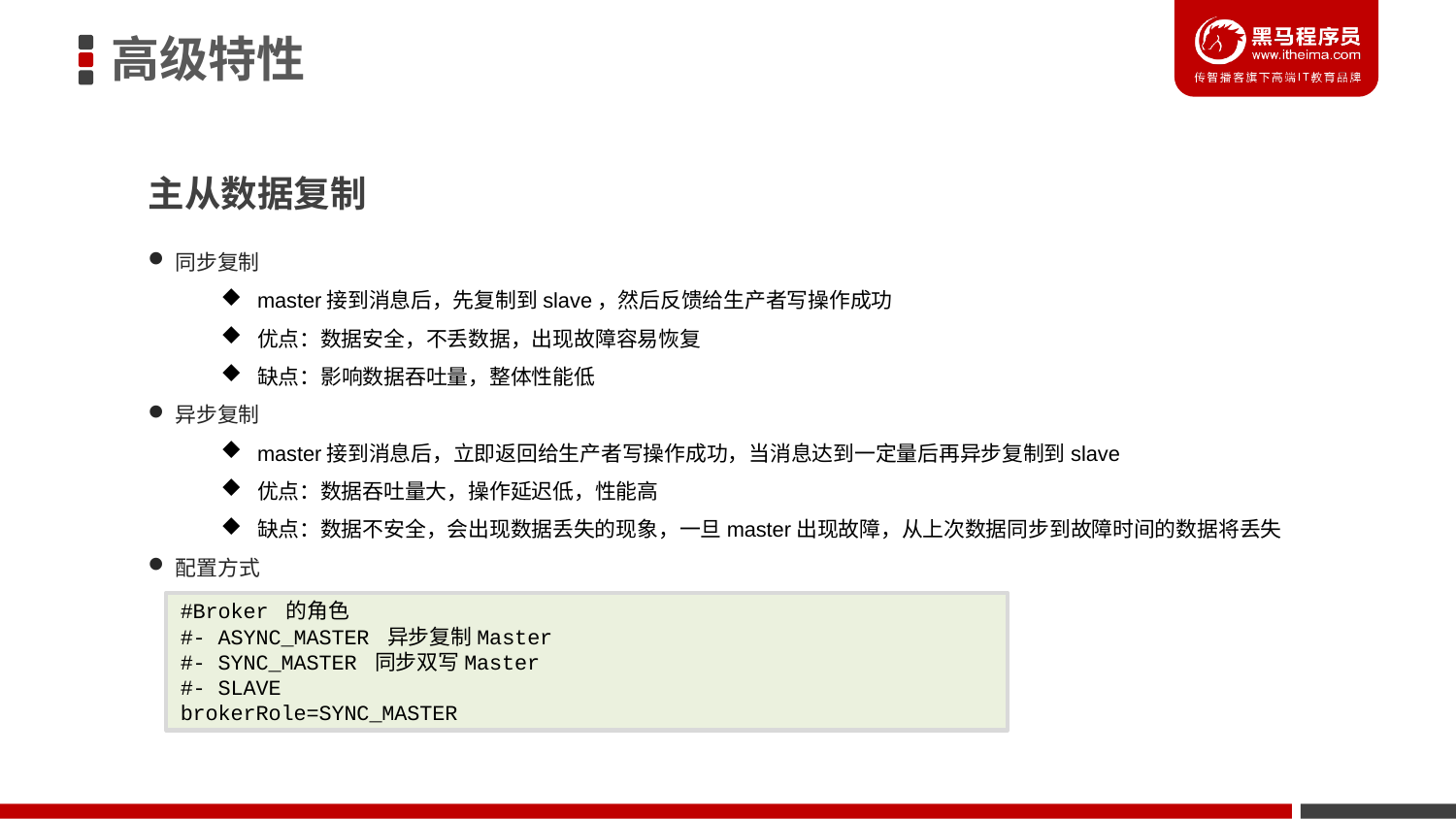

高级特性
主从数据复制
同步复制
master接到消息后，先复制到slave，然后反馈给生产者写操作成功
优点：数据安全，不丢数据，出现故障容易恢复
缺点：影响数据吞吐量，整体性能低
异步复制
master接到消息后，立即返回给生产者写操作成功，当消息达到一定量后再异步复制到slave
优点：数据吞吐量大，操作延迟低，性能高
缺点：数据不安全，会出现数据丢失的现象，一旦master出现故障，从上次数据同步到故障时间的数据将丢失
配置方式

#Broker 的角色
#- ASYNC_MASTER 异步复制Master
#- SYNC_MASTER 同步双写Master
#- SLAVE
brokerRole=SYNC_MASTER